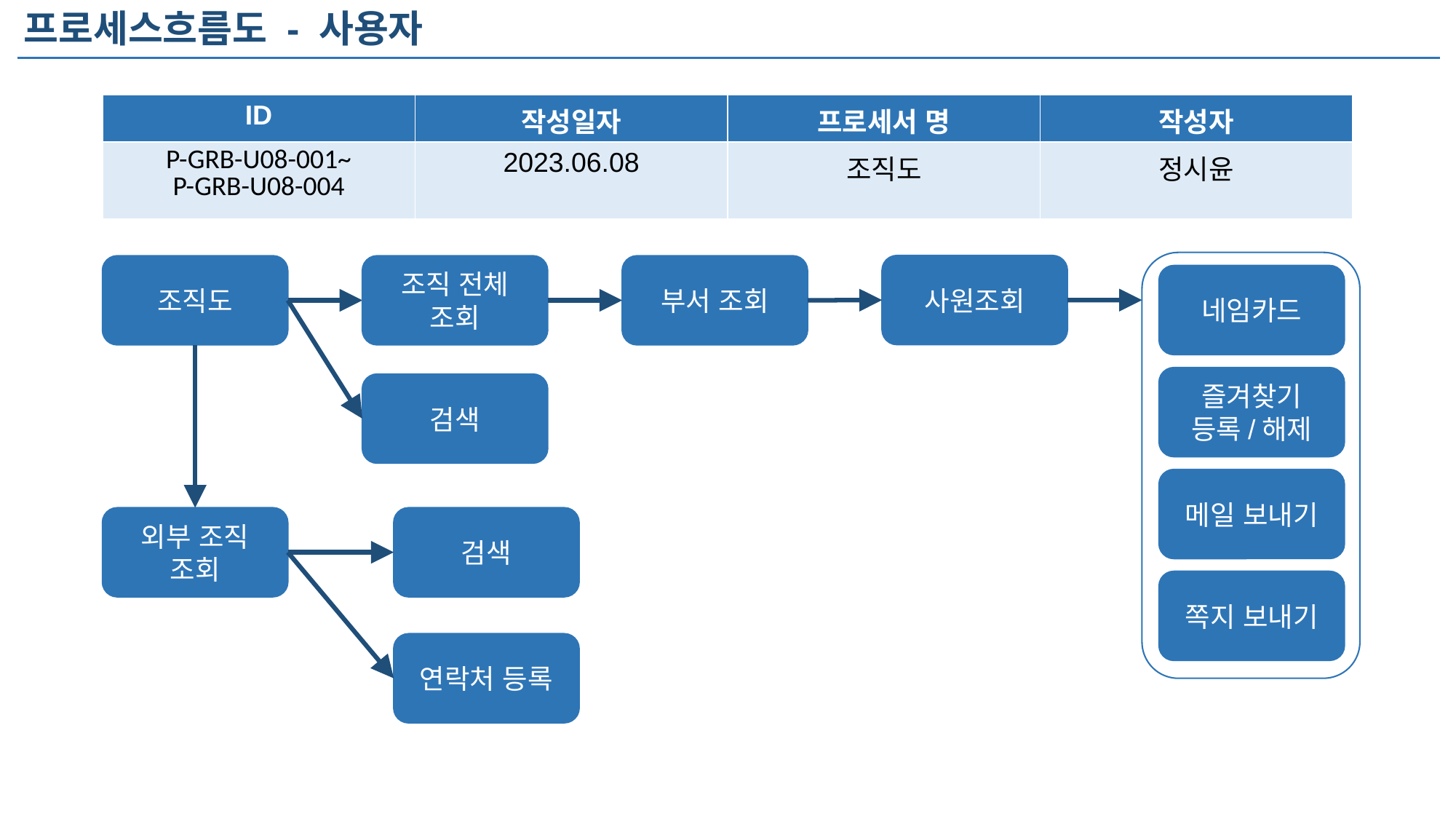

프로세스흐름도 - 사용자
| ID | 작성일자 | 프로세서 명 | 작성자 |
| --- | --- | --- | --- |
| P-GRB-U08-001~ P-GRB-U08-004 | 2023.06.08 | 조직도 | 정시윤 |

사원조회
부서 조회
조직 전체 조회
조직도
네임카드
즐겨찾기 등록/해제
검색
메일 보내기
외부 조직 조회
검색
쪽지 보내기
연락처 등록